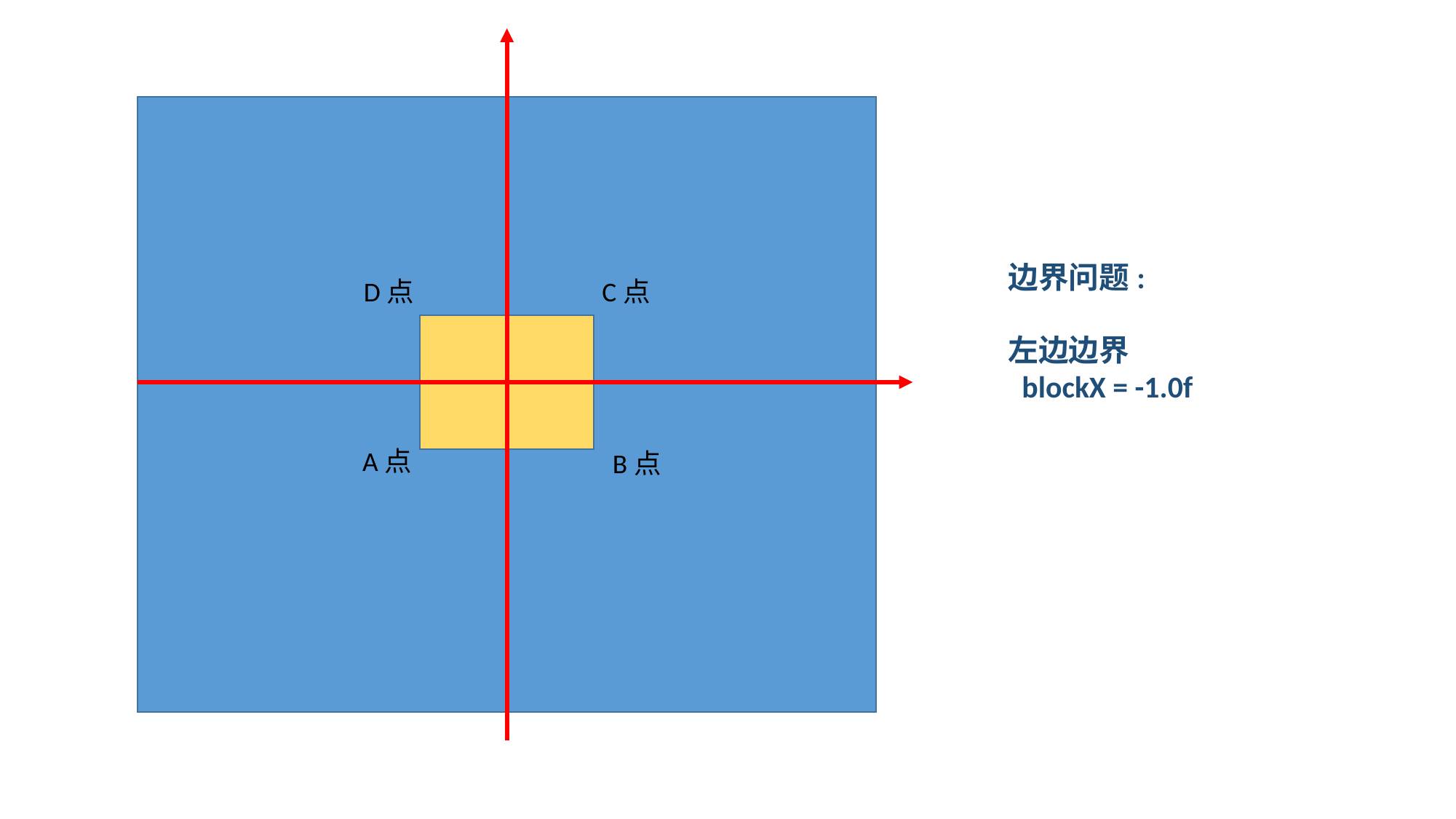

啊
边界问题:

左边边界
  blockX = -1.0f

D点
C点

A点
B点